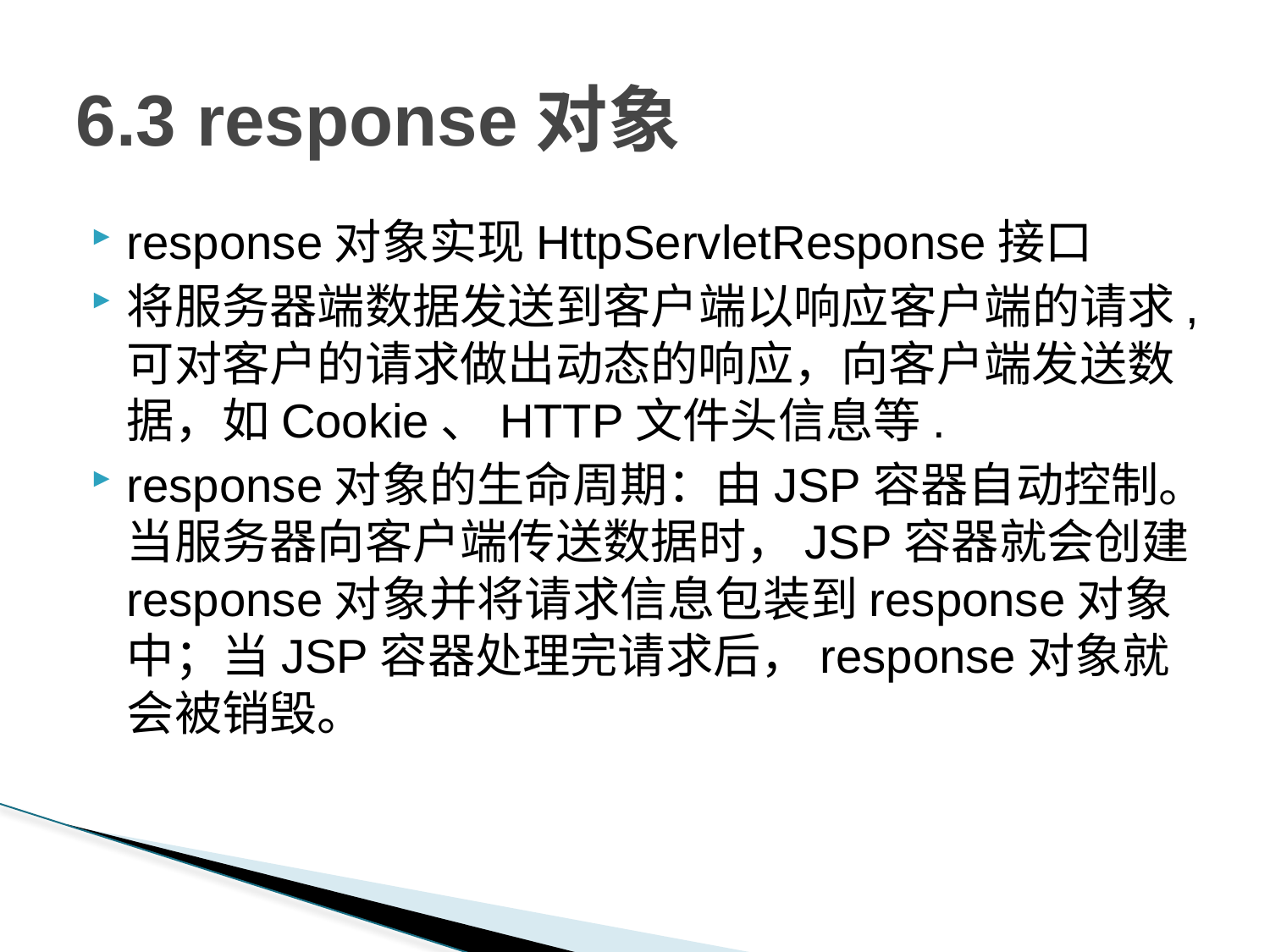

# 6.3 response对象
response对象实现HttpServletResponse接口
将服务器端数据发送到客户端以响应客户端的请求,可对客户的请求做出动态的响应，向客户端发送数据，如Cookie、HTTP文件头信息等.
response对象的生命周期：由JSP容器自动控制。当服务器向客户端传送数据时，JSP容器就会创建response对象并将请求信息包装到response对象中；当JSP容器处理完请求后，response对象就会被销毁。